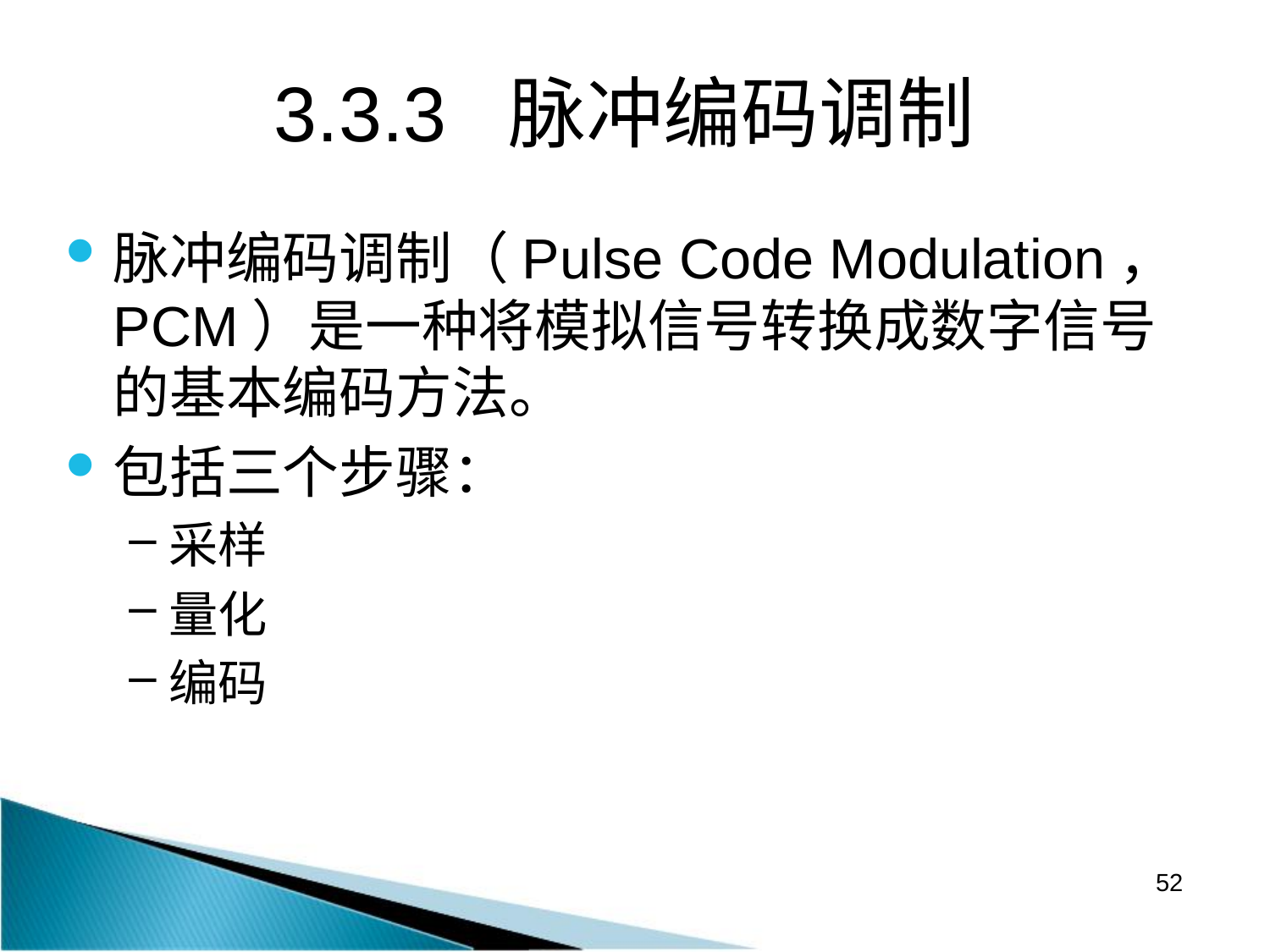

# 3.3.3  脉冲编码调制
脉冲编码调制（Pulse Code Modulation，PCM）是一种将模拟信号转换成数字信号的基本编码方法。
包括三个步骤：
采样
量化
编码
52